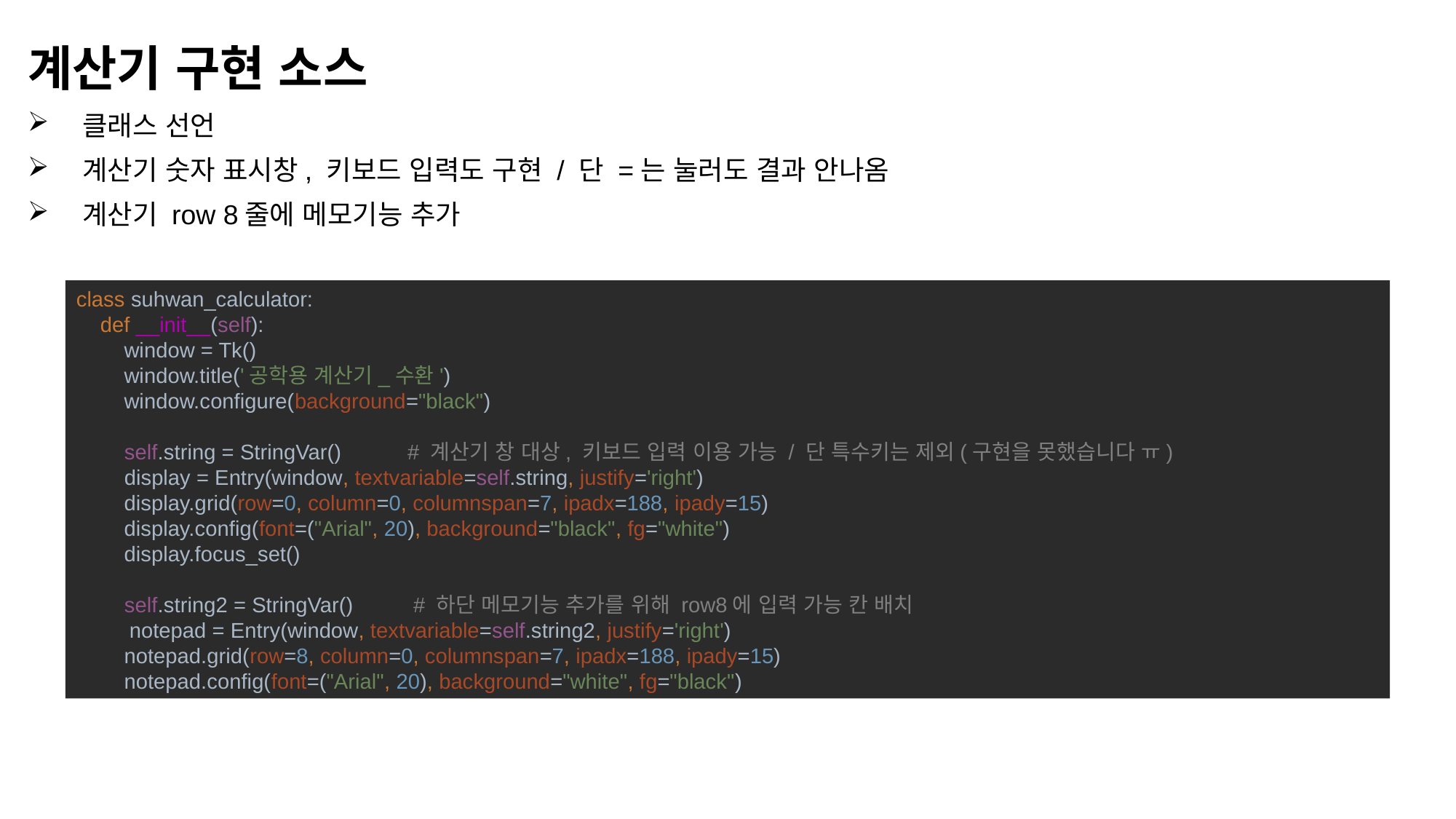

계산기 구현 소스
클래스 선언
계산기 숫자 표시창, 키보드 입력도 구현 / 단 =는 눌러도 결과 안나옴
계산기 row 8줄에 메모기능 추가

class suhwan_calculator:
    def __init__(self):
        window = Tk()
        window.title('공학용 계산기_수환')
        window.configure(background="black")
        self.string = StringVar()           # 계산기 창 대상, 키보드 입력 이용 가능 / 단 특수키는 제외(구현을 못했습니다 ㅠ)
        display = Entry(window, textvariable=self.string, justify='right')
        display.grid(row=0, column=0, columnspan=7, ipadx=188, ipady=15)
        display.config(font=("Arial", 20), background="black", fg="white")
        display.focus_set()
        self.string2 = StringVar()          # 하단 메모기능 추가를 위해 row8에 입력 가능 칸 배치
        notepad = Entry(window, textvariable=self.string2, justify='right')
        notepad.grid(row=8, column=0, columnspan=7, ipadx=188, ipady=15)
        notepad.config(font=("Arial", 20), background="white", fg="black")